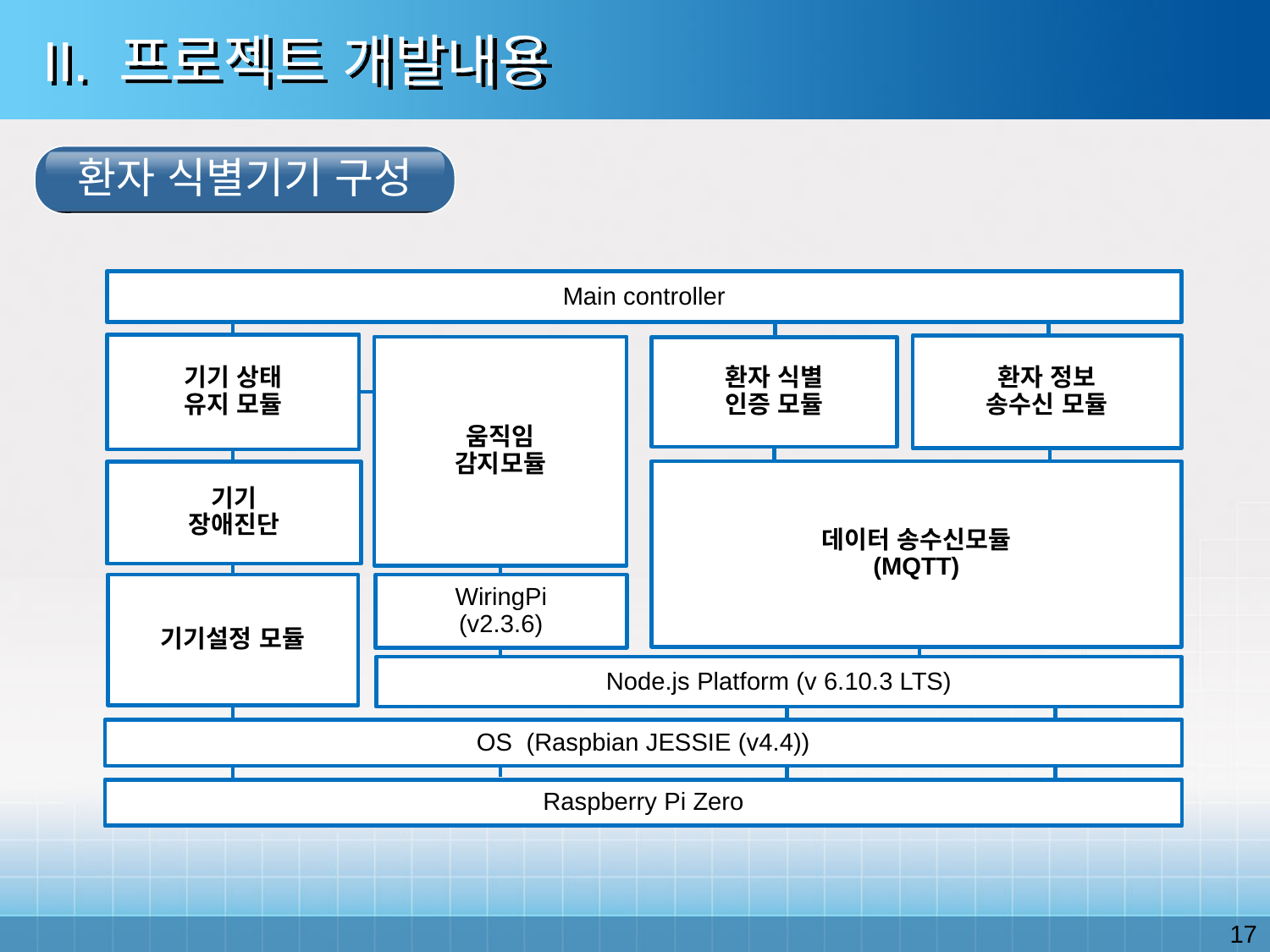

# II. 프로젝트 개발내용
환자 식별기기 구성

Main controller
기기 상태
유지 모듈
환자 정보
송수신 모듈
움직임
감지모듈
환자 식별
인증 모듈
데이터 송수신모듈
(MQTT)
기기
장애진단
기기설정 모듈
WiringPi
(v2.3.6)
Node.js Platform (v 6.10.3 LTS)
OS  (Raspbian JESSIE (v4.4))
Raspberry Pi Zero
17